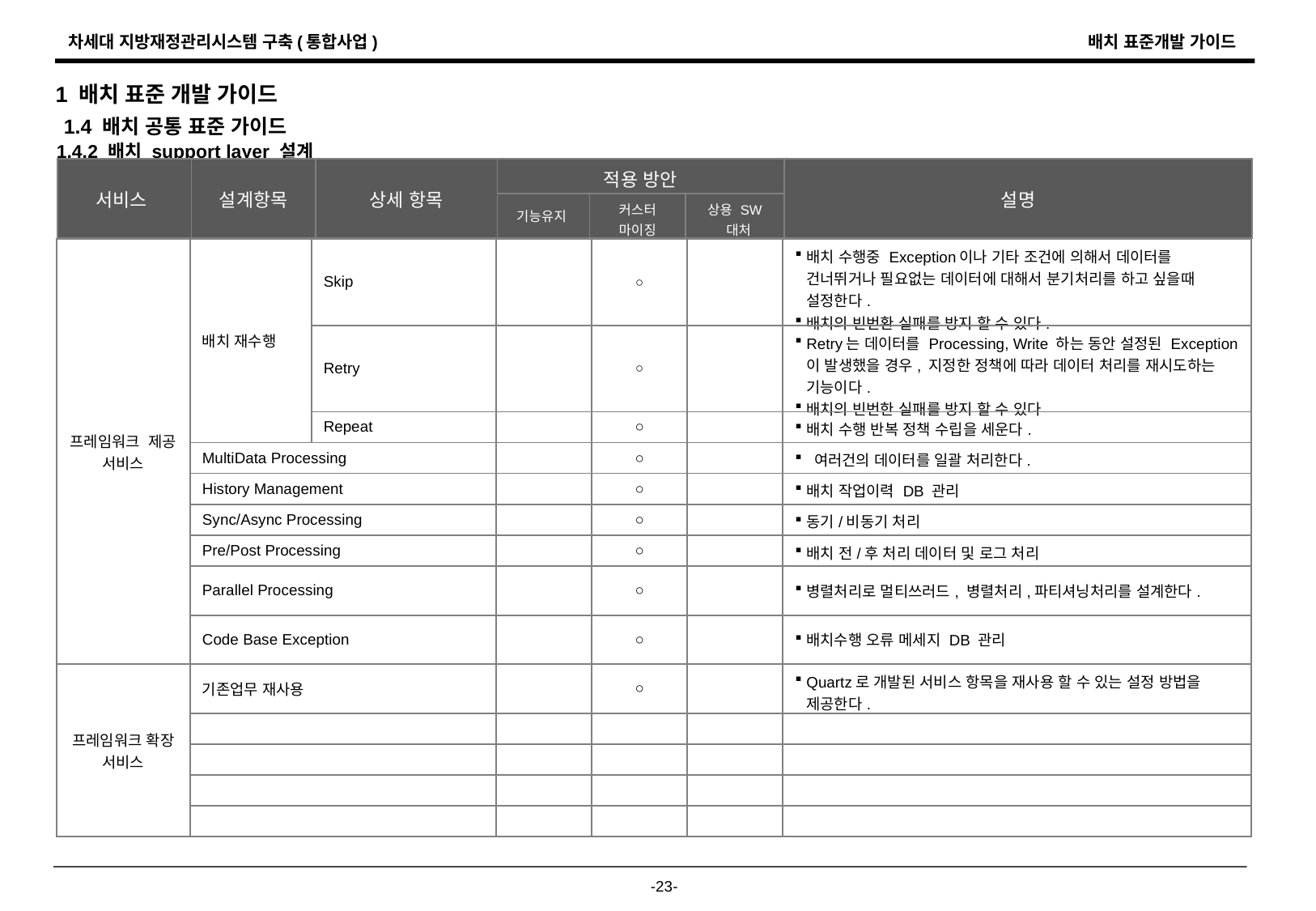

1 배치 표준 개발 가이드
1.4 배치 공통 표준 가이드
1.4.2 배치 support layer 설계
| 서비스 | 설계항목 | 상세 항목 | 적용 방안 |  |  | 설명 |
| --- | --- | --- | --- | --- | --- | --- |
|  |  |  | 기능유지 | 커스터 마이징 | 상용 SW 대처 |  |
| 프레임워크 제공 서비스 | 배치 재수행 | Skip |  | ○ |  | 배치 수행중 Exception이나 기타 조건에 의해서 데이터를 건너뛰거나 필요없는 데이터에 대해서 분기처리를 하고 싶을때 설정한다. 배치의 빈번환 실패를 방지 할 수 있다. |
| --- | --- | --- | --- | --- | --- | --- |
|  |  | Retry |  | ○ |  | Retry는 데이터를 Processing, Write 하는 동안 설정된 Exception이 발생했을 경우, 지정한 정책에 따라 데이터 처리를 재시도하는 기능이다. 배치의 빈번한 실패를 방지 할 수 있다 |
|  |  | Repeat |  | ○ |  | 배치 수행 반복 정책 수립을 세운다. |
|  | MultiData Processing |  |  | ○ |  | 여러건의 데이터를 일괄 처리한다. |
|  | History Management |  |  | ○ |  | 배치 작업이력 DB 관리 |
|  | Sync/Async Processing |  |  | ○ |  | 동기/비동기 처리 |
|  | Pre/Post Processing |  |  | ○ |  | 배치 전/후 처리 데이터 및 로그 처리 |
|  | Parallel Processing |  |  | ○ |  | 병렬처리로 멀티쓰러드, 병렬처리,파티셔닝처리를 설계한다. |
|  | Code Base Exception |  |  | ○ |  | 배치수행 오류 메세지 DB 관리 |
| 프레임워크 확장 서비스 | 기존업무 재사용 |  |  | ○ |  | Quartz로 개발된 서비스 항목을 재사용 할 수 있는 설정 방법을 제공한다. |
|  |  |  |  |  |  |  |
|  |  |  |  |  |  |  |
|  |  |  |  |  |  |  |
|  |  |  |  |  |  |  |